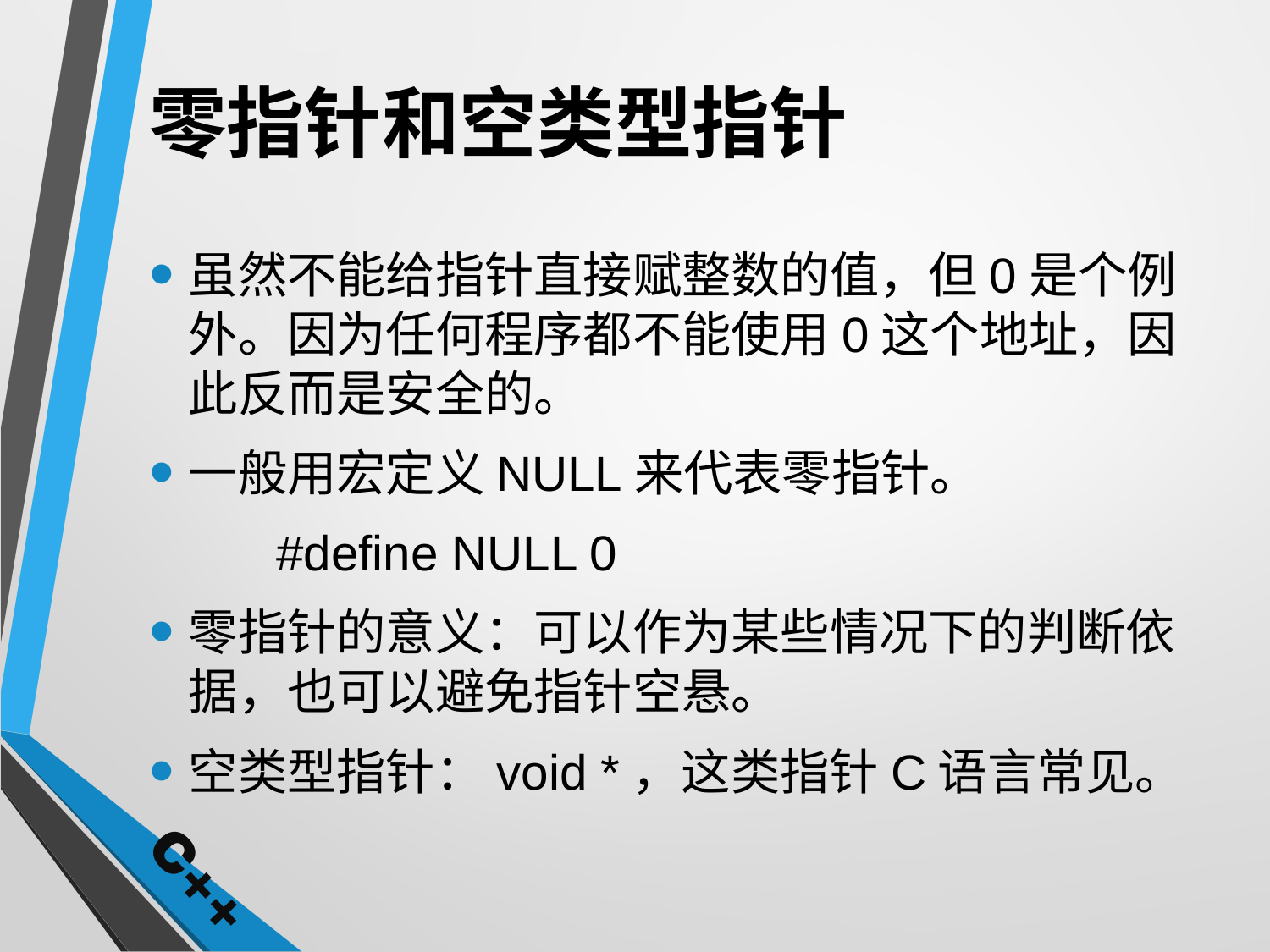

# 零指针和空类型指针
虽然不能给指针直接赋整数的值，但0是个例外。因为任何程序都不能使用0这个地址，因此反而是安全的。
一般用宏定义NULL来代表零指针。
	#define NULL 0
零指针的意义：可以作为某些情况下的判断依据，也可以避免指针空悬。
空类型指针：void *，这类指针C语言常见。